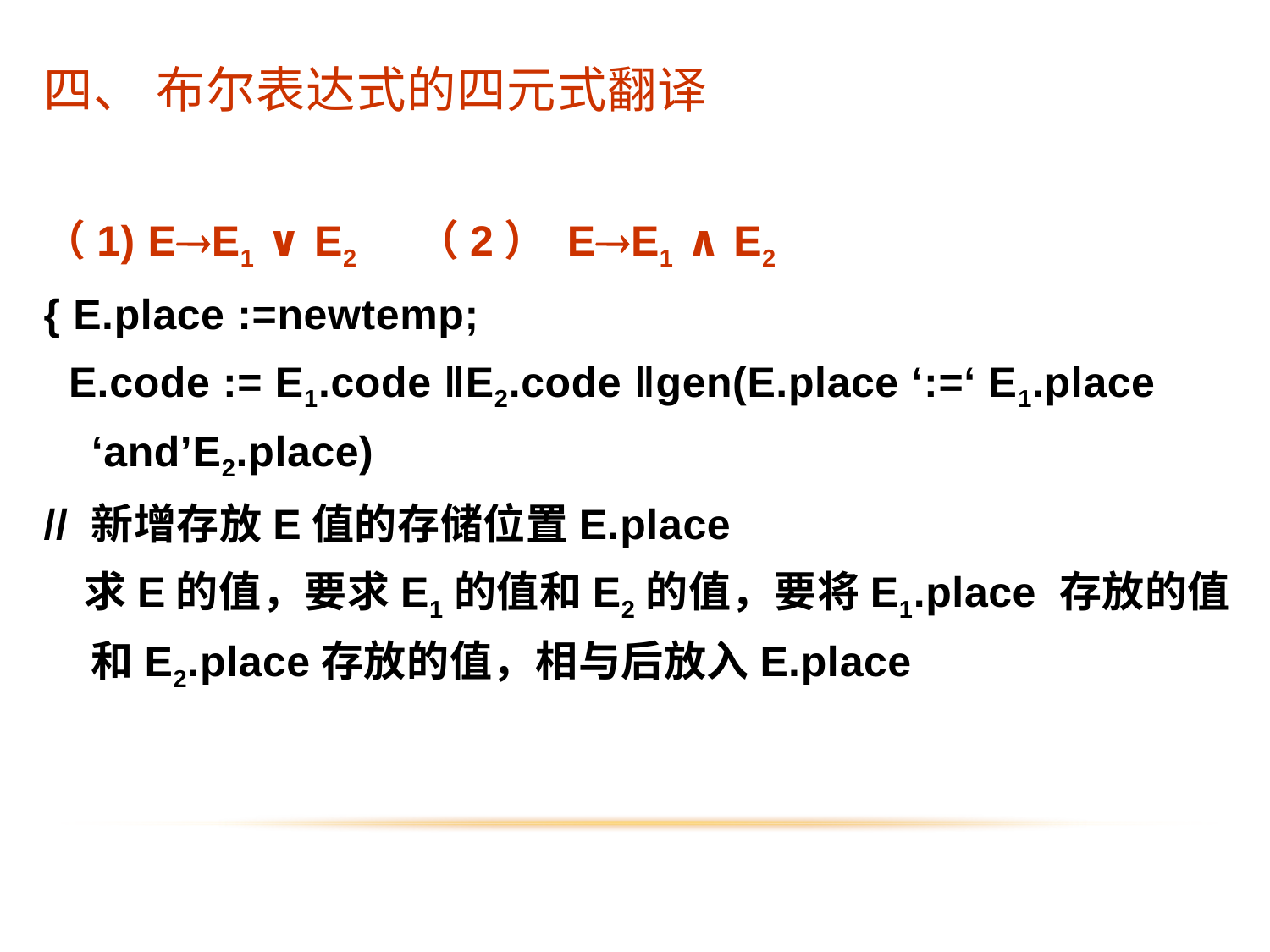

四、 布尔表达式的四元式翻译
（1) E→E1 ∨ E2    （2） E→E1 ∧ E2
{ E.place :=newtemp;
  E.code := E1.code ‖E2.code ‖gen(E.place ‘:=‘ E1.place ‘and’E2.place)
// 新增存放E值的存储位置E.place
   求E的值，要求E1的值和E2的值，要将E1.place 存放的值和E2.place存放的值，相与后放入E.place